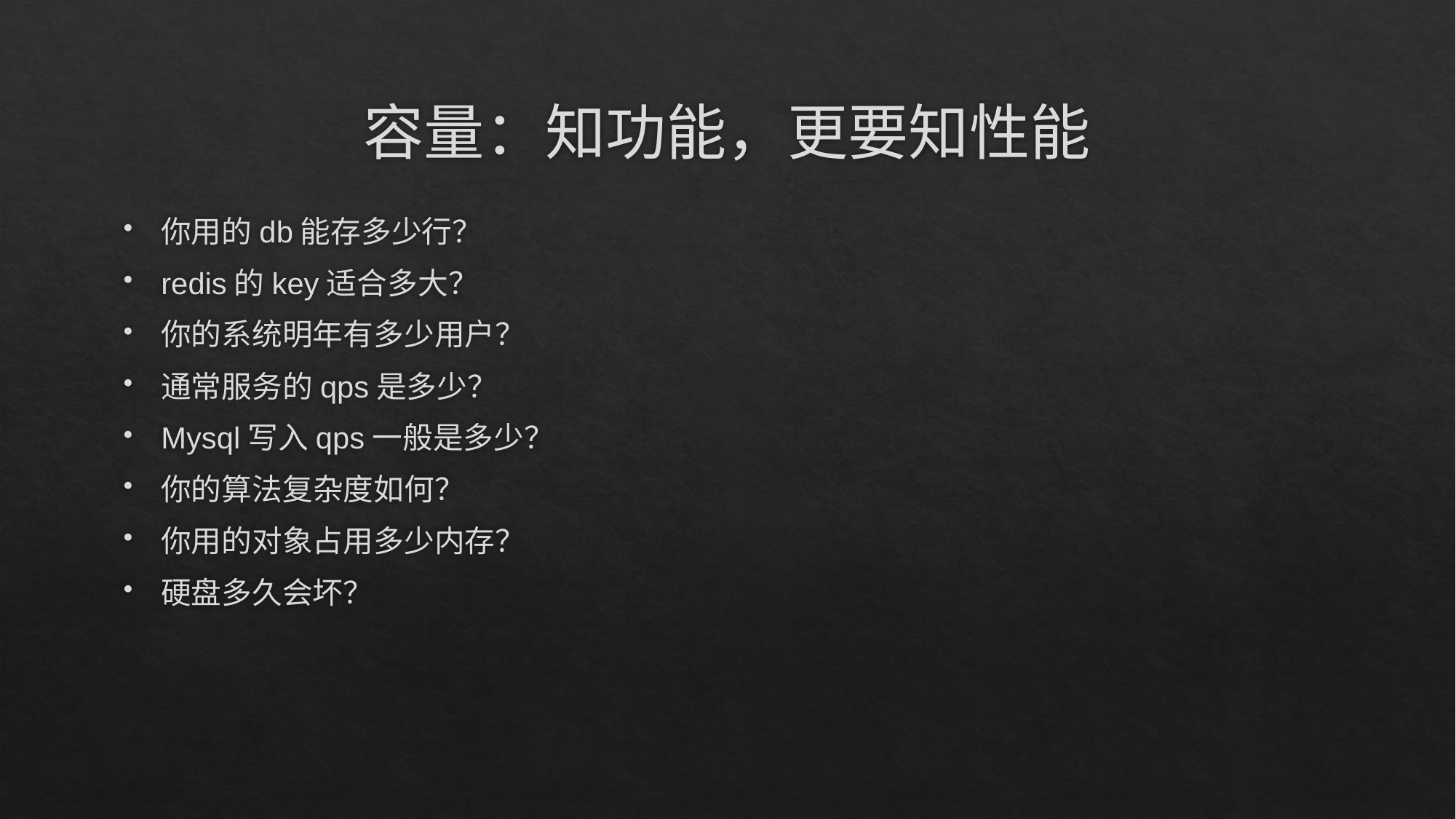

# 容量：知功能，更要知性能
你用的db能存多少行？
redis的key适合多大？
你的系统明年有多少用户？
通常服务的qps是多少？
Mysql写入qps一般是多少？
你的算法复杂度如何？
你用的对象占用多少内存？
硬盘多久会坏？